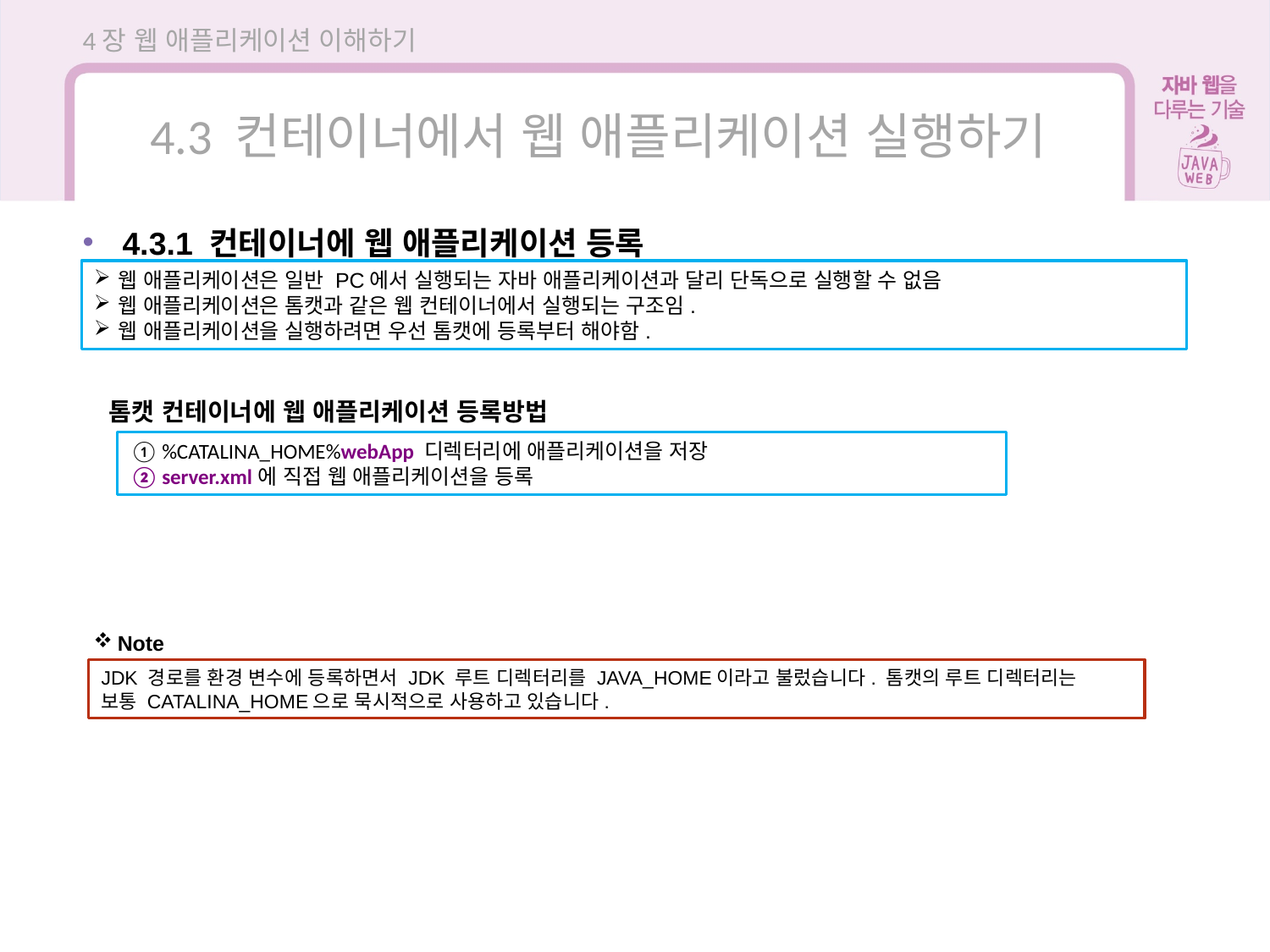

4장 웹 애플리케이션 이해하기
4.3 컨테이너에서 웹 애플리케이션 실행하기
4.3.1 컨테이너에 웹 애플리케이션 등록
웹 애플리케이션은 일반 PC에서 실행되는 자바 애플리케이션과 달리 단독으로 실행할 수 없음
웹 애플리케이션은 톰캣과 같은 웹 컨테이너에서 실행되는 구조임.
웹 애플리케이션을 실행하려면 우선 톰캣에 등록부터 해야함.
톰캣 컨테이너에 웹 애플리케이션 등록방법
%CATALINA_HOME%webApp 디렉터리에 애플리케이션을 저장
server.xml에 직접 웹 애플리케이션을 등록
Note
JDK 경로를 환경 변수에 등록하면서 JDK 루트 디렉터리를 JAVA_HOME이라고 불렀습니다. 톰캣의 루트 디렉터리는
보통 CATALINA_HOME으로 묵시적으로 사용하고 있습니다.